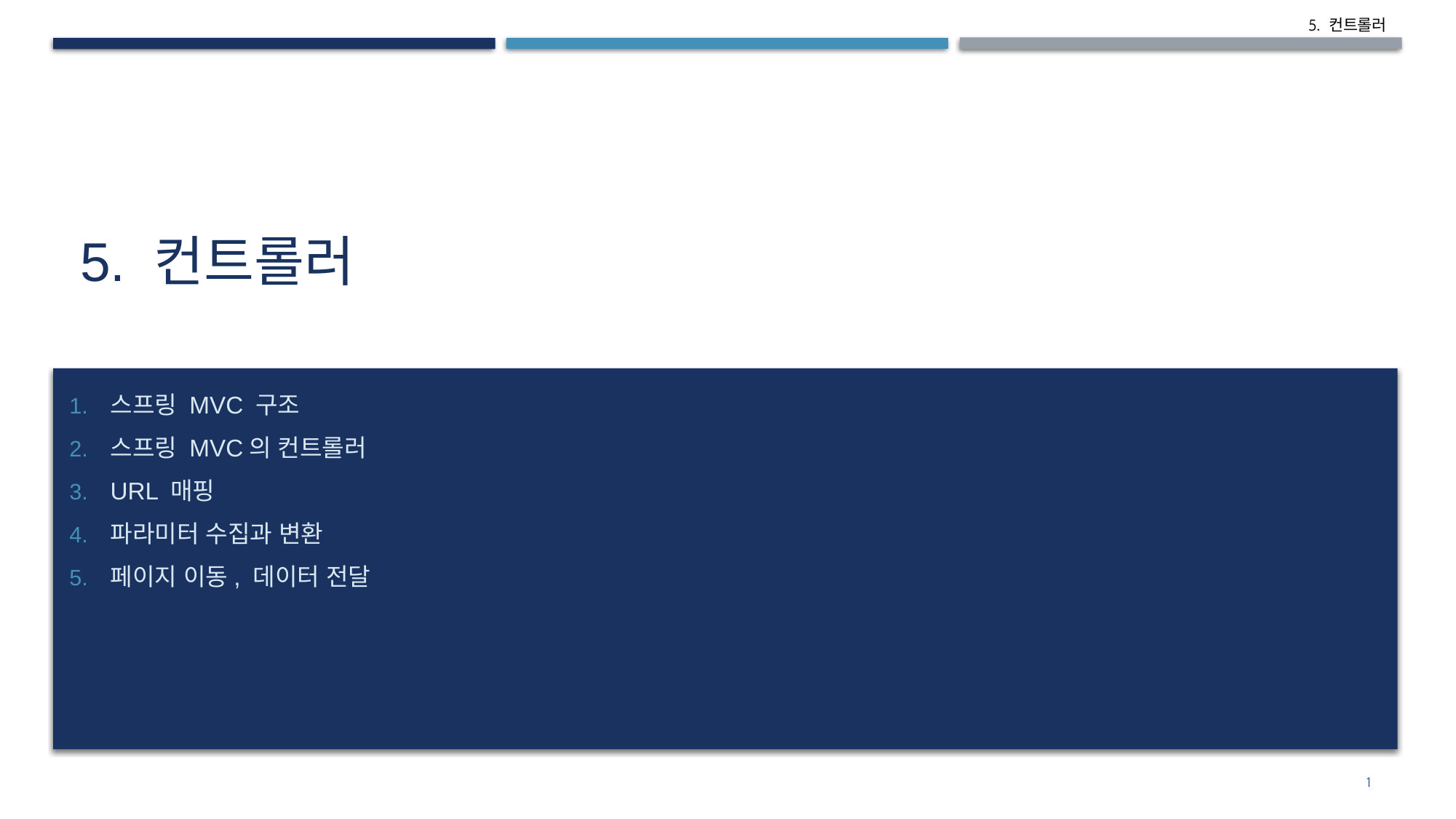

# 5. 컨트롤러
스프링 MVC 구조
스프링 MVC의 컨트롤러
URL 매핑
파라미터 수집과 변환
페이지 이동, 데이터 전달
1